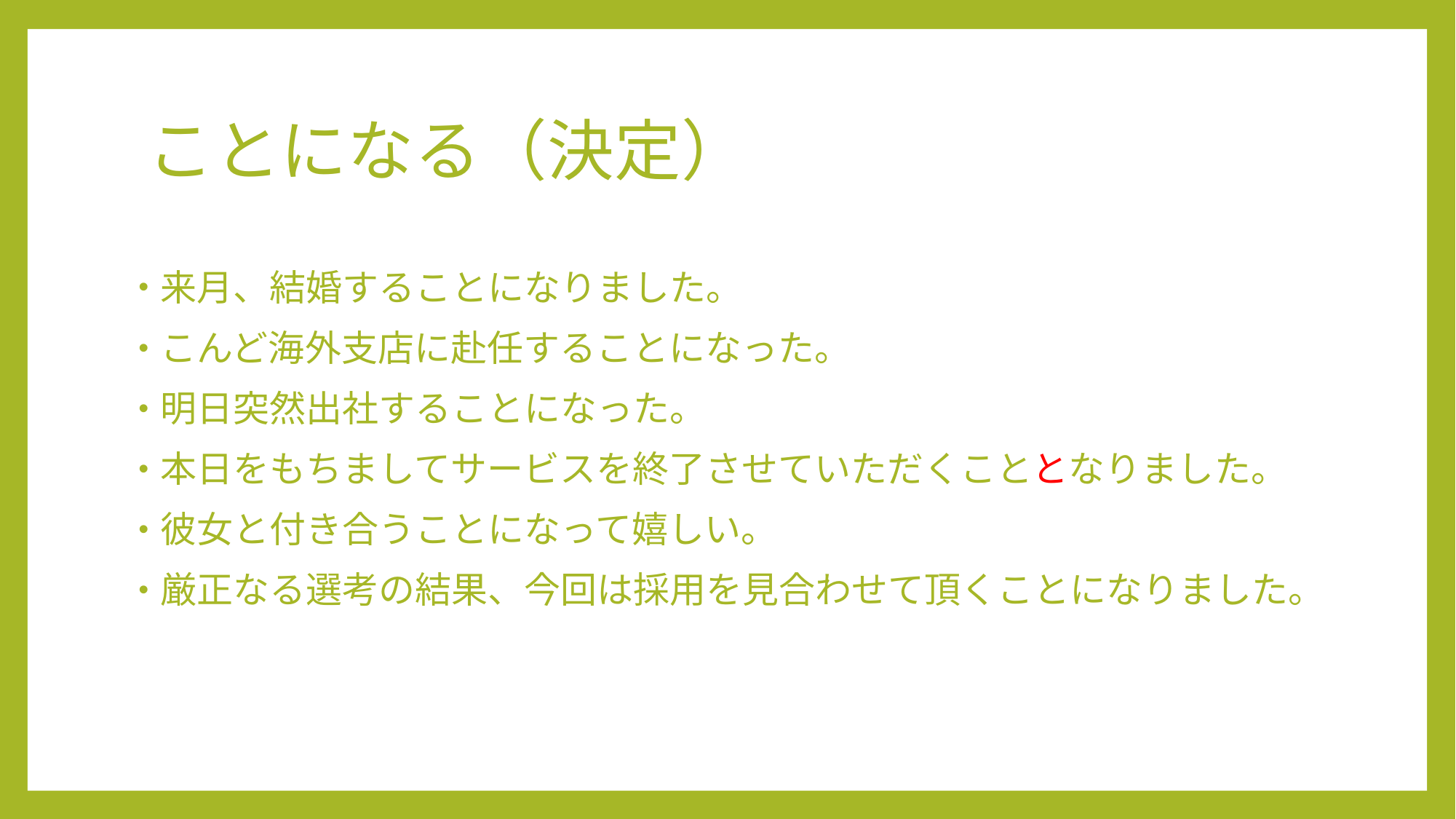

# ことになる（決定）
来月、結婚することになりました。
こんど海外支店に赴任することになった。
明日突然出社することになった。
本日をもちましてサービスを終了させていただくこととなりました。
彼女と付き合うことになって嬉しい。
厳正なる選考の結果、今回は採用を見合わせて頂くことになりました。